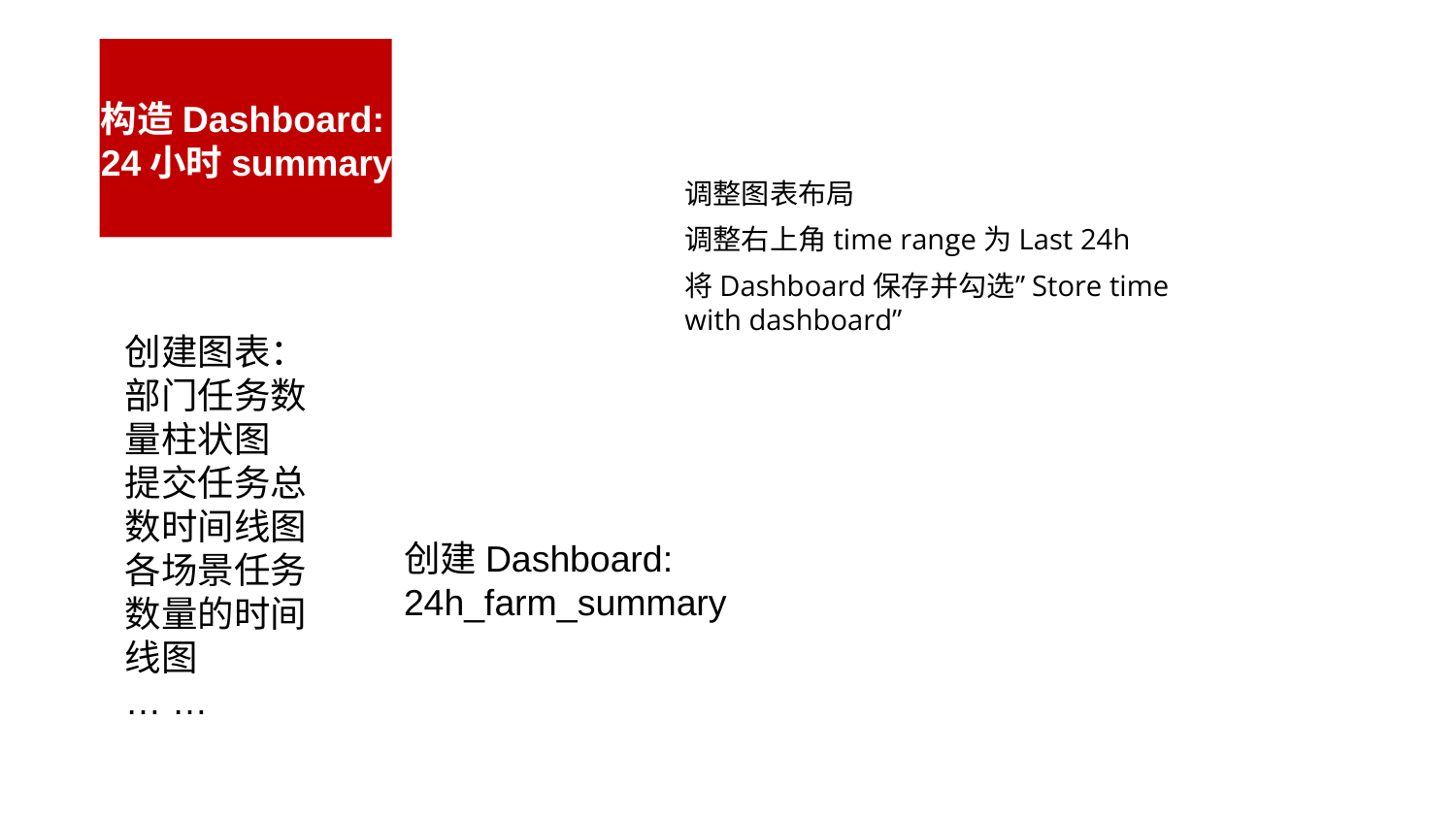

构造Dashboard:
24小时summary
调整图表布局
调整右上角time range为Last 24h
将Dashboard保存并勾选”Store time with dashboard”
创建图表：
部门任务数量柱状图
提交任务总数时间线图
各场景任务数量的时间线图
… …
创建Dashboard:
24h_farm_summary